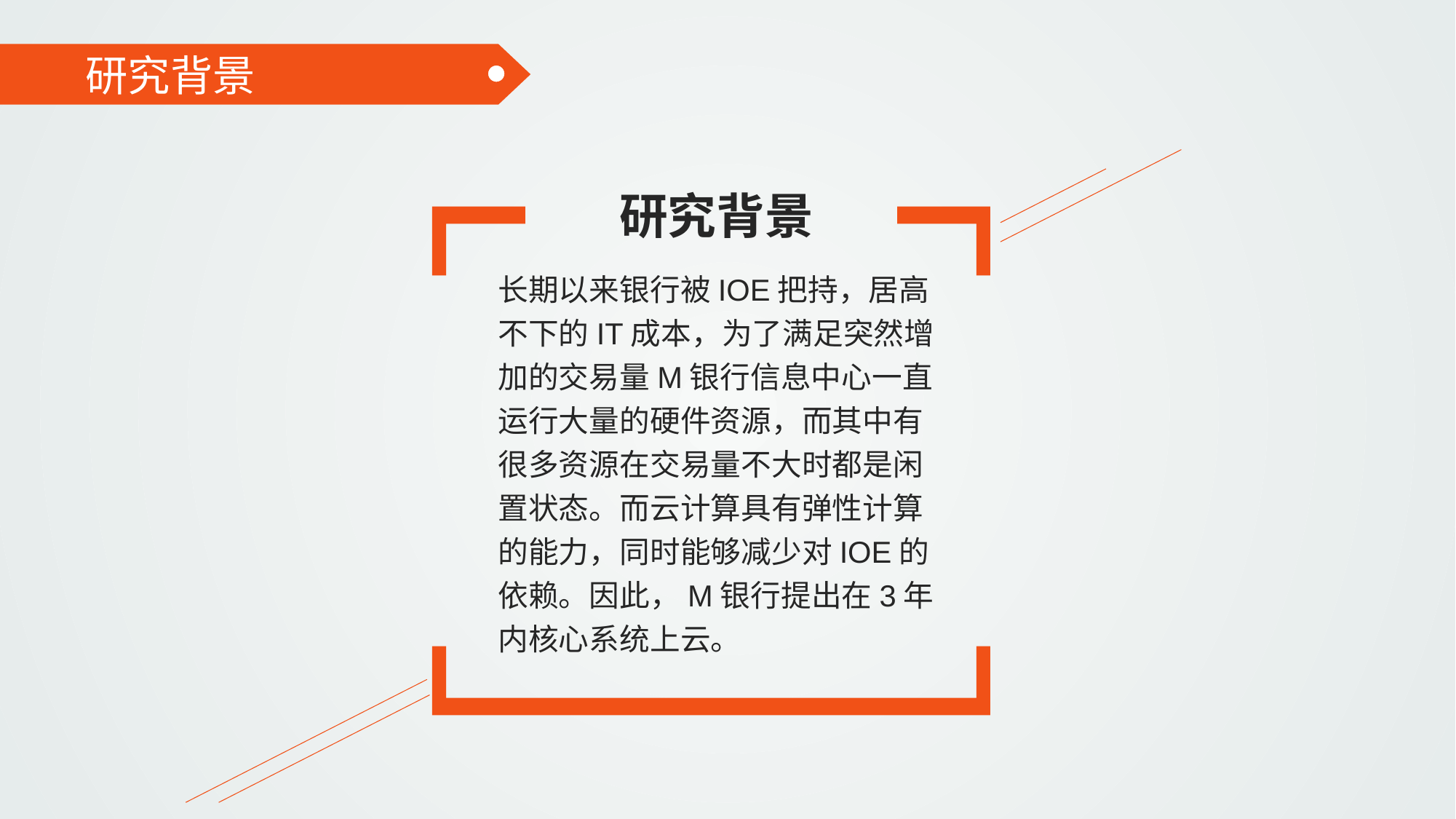

研究背景

研究背景

长期以来银行被IOE把持，居高不下的IT成本，为了满足突然增加的交易量M银行信息中心一直运行大量的硬件资源，而其中有很多资源在交易量不大时都是闲置状态。而云计算具有弹性计算的能力，同时能够减少对IOE的依赖。因此，M银行提出在3年内核心系统上云。